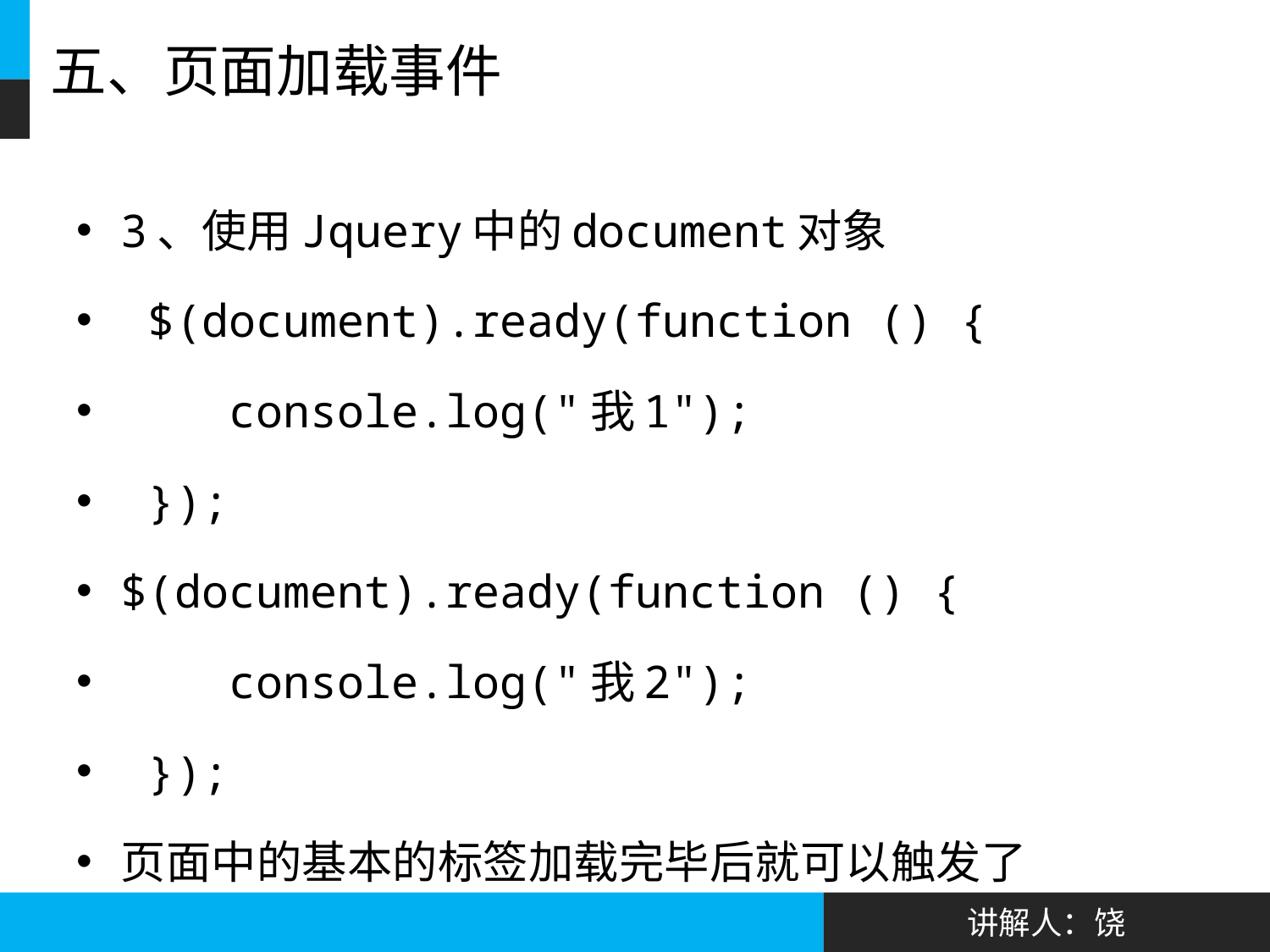

# 五、页面加载事件
3、使用Jquery中的document对象
 $(document).ready(function () {
    console.log("我1");
 });
$(document).ready(function () {
    console.log("我2");
 });
页面中的基本的标签加载完毕后就可以触发了